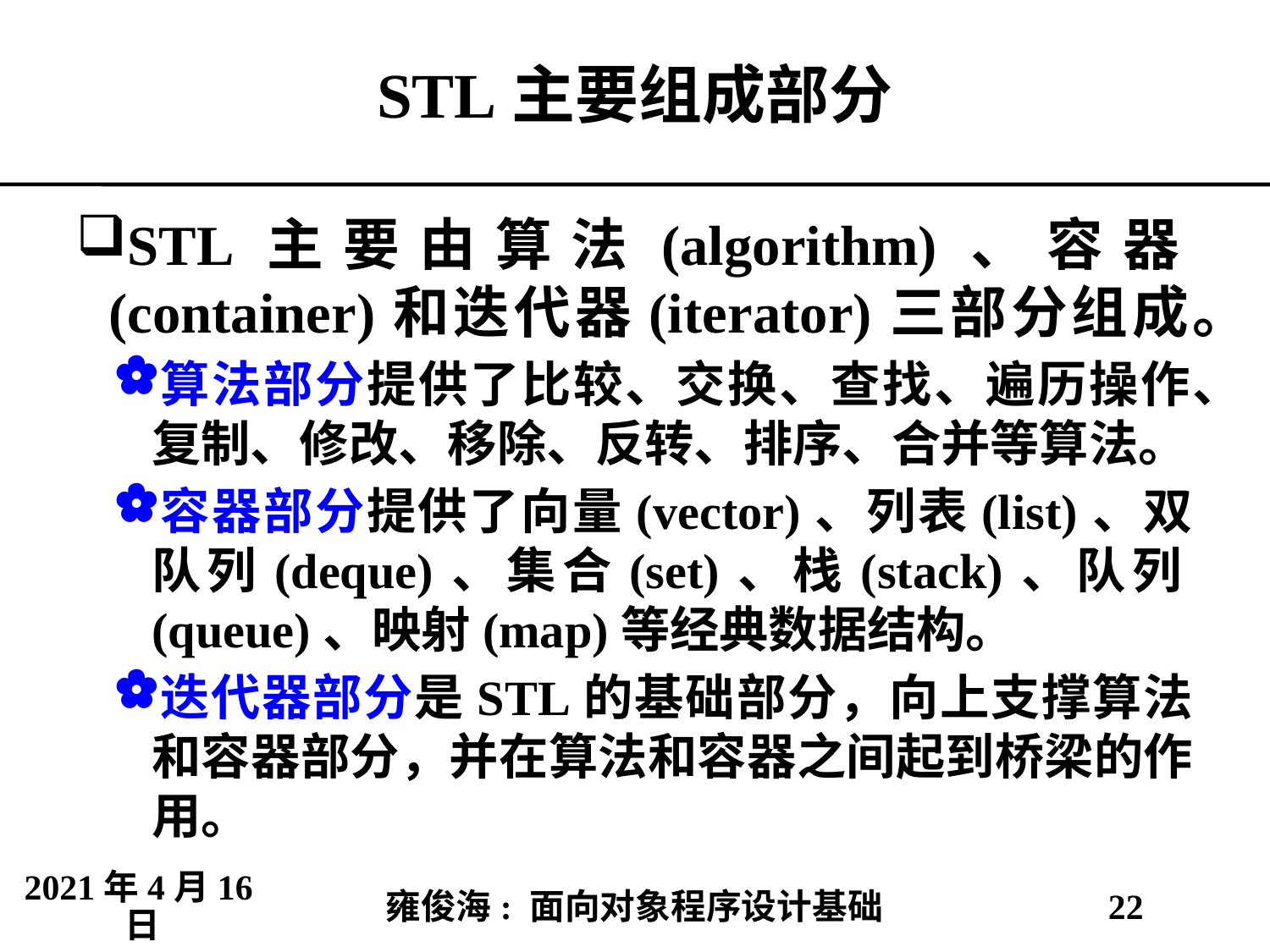

# STL主要组成部分

STL主要由算法(algorithm)、容器(container)和迭代器(iterator)三部分组成。
算法部分提供了比较、交换、查找、遍历操作、复制、修改、移除、反转、排序、合并等算法。
容器部分提供了向量(vector)、列表(list)、双队列(deque)、集合(set)、栈(stack)、队列(queue)、映射(map)等经典数据结构。
迭代器部分是STL的基础部分，向上支撑算法和容器部分，并在算法和容器之间起到桥梁的作用。
2021年4月16日
雍俊海: 面向对象程序设计基础
22